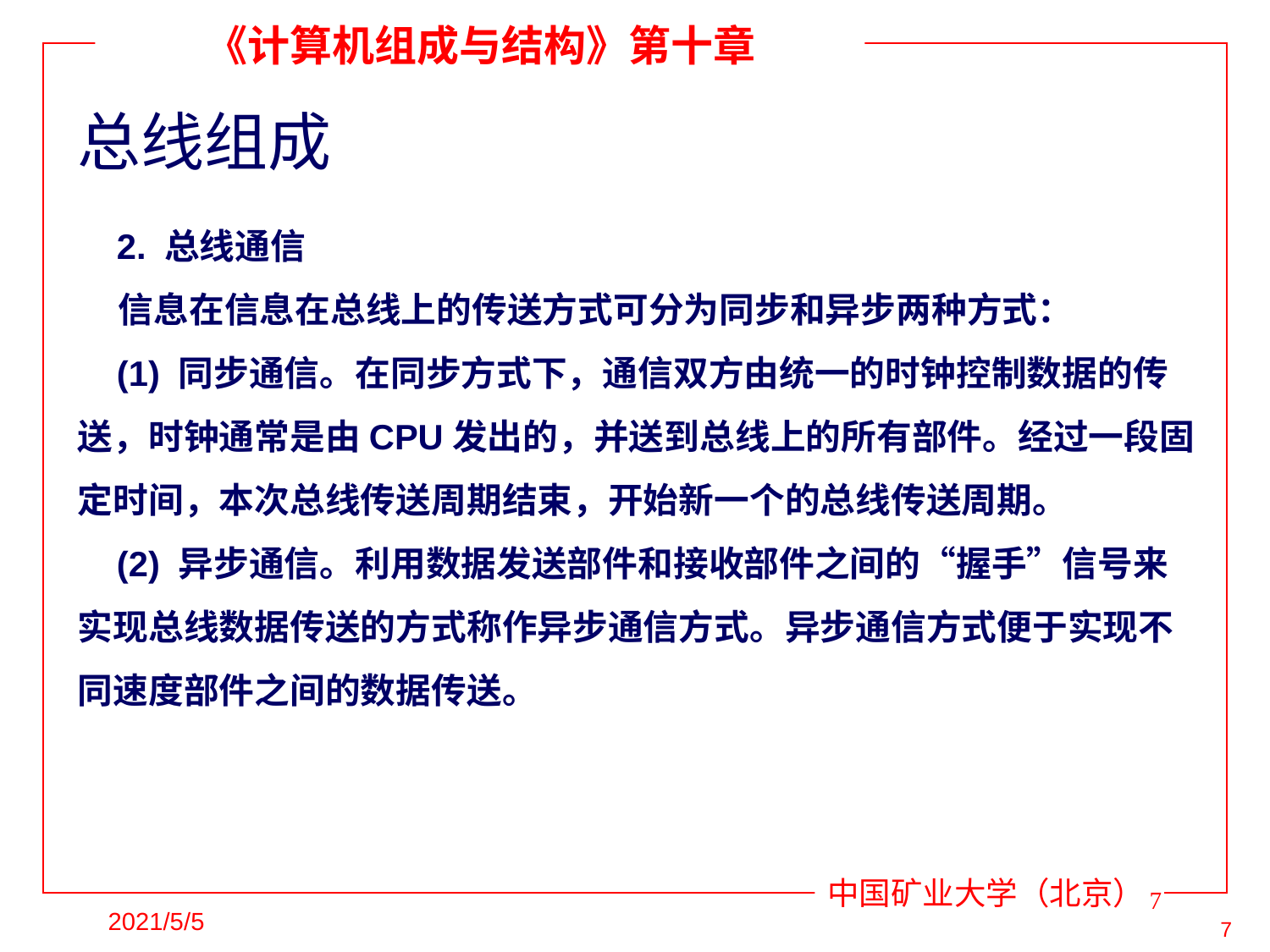

# 总线组成
    2. 总线通信
    信息在信息在总线上的传送方式可分为同步和异步两种方式：
    (1) 同步通信。在同步方式下，通信双方由统一的时钟控制数据的传送，时钟通常是由CPU发出的，并送到总线上的所有部件。经过一段固定时间，本次总线传送周期结束，开始新一个的总线传送周期。
    (2) 异步通信。利用数据发送部件和接收部件之间的“握手”信号来实现总线数据传送的方式称作异步通信方式。异步通信方式便于实现不同速度部件之间的数据传送。
7
2021/5/5